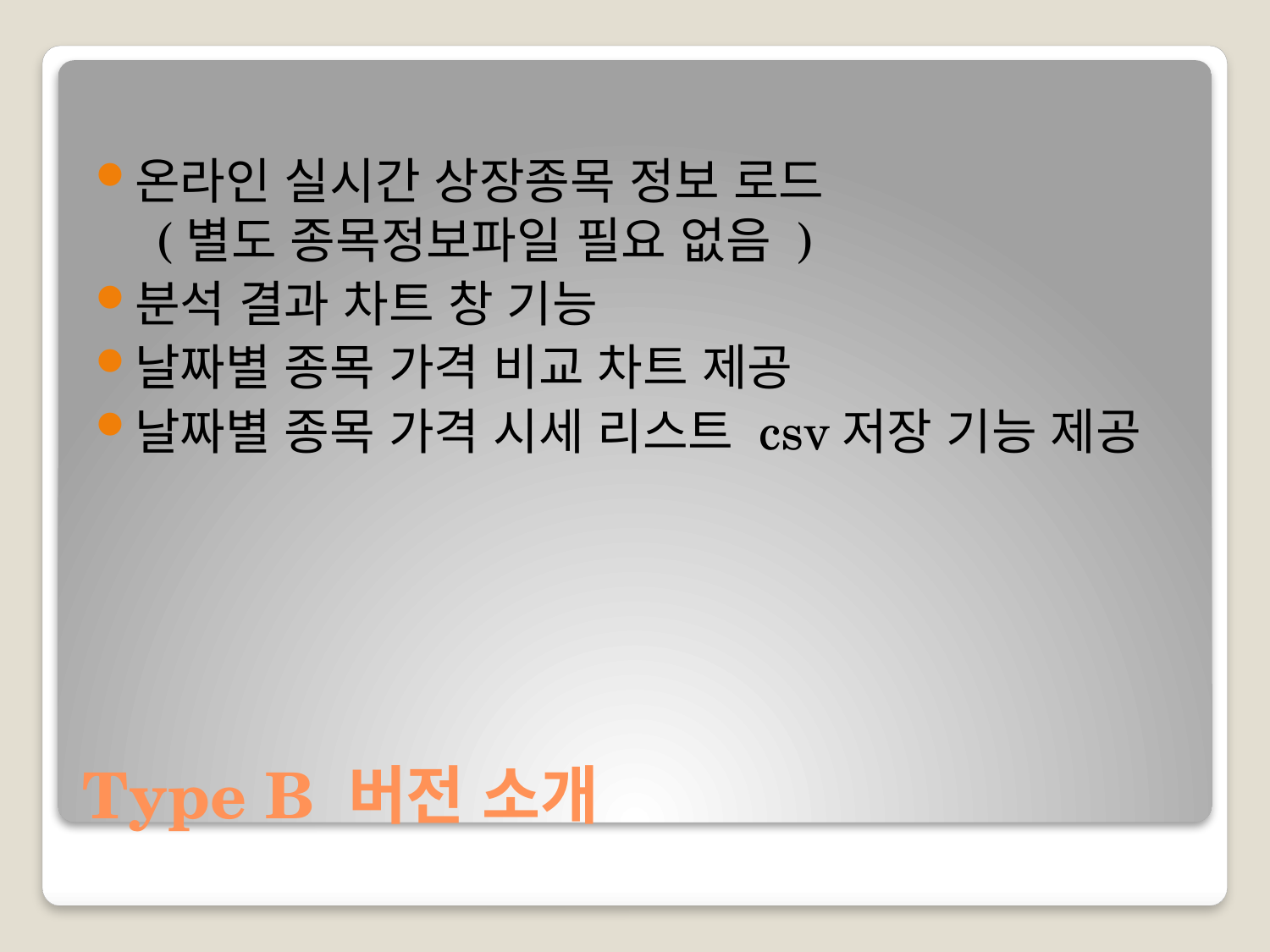

온라인 실시간 상장종목 정보 로드
 (별도 종목정보파일 필요 없음 )
분석 결과 차트 창 기능
날짜별 종목 가격 비교 차트 제공
날짜별 종목 가격 시세 리스트 csv저장 기능 제공
# Type B 버전 소개